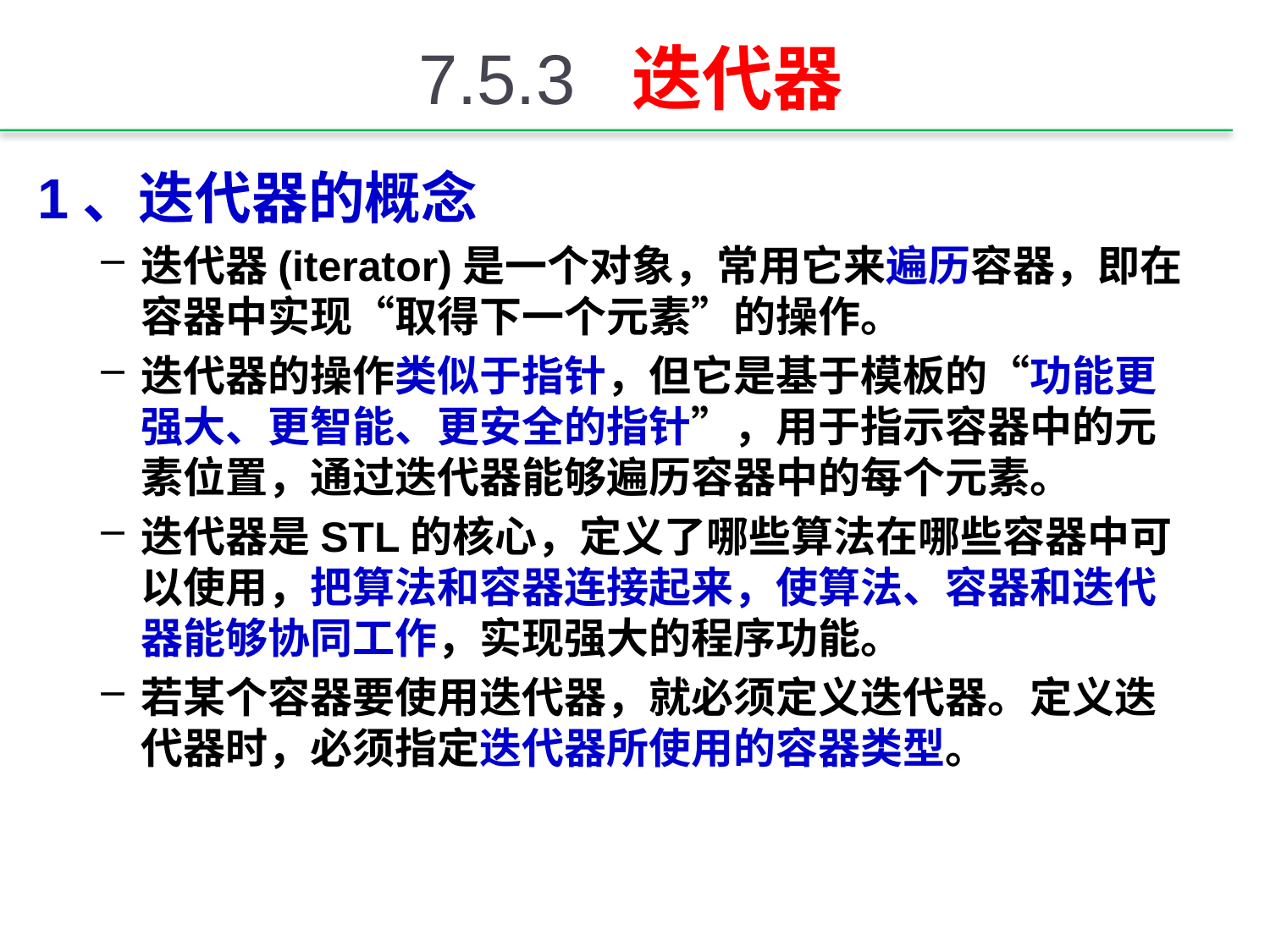

# 7.5.3  迭代器
1、迭代器的概念
迭代器(iterator)是一个对象，常用它来遍历容器，即在容器中实现“取得下一个元素”的操作。
迭代器的操作类似于指针，但它是基于模板的“功能更强大、更智能、更安全的指针”，用于指示容器中的元素位置，通过迭代器能够遍历容器中的每个元素。
迭代器是STL的核心，定义了哪些算法在哪些容器中可以使用，把算法和容器连接起来，使算法、容器和迭代器能够协同工作，实现强大的程序功能。
若某个容器要使用迭代器，就必须定义迭代器。定义迭代器时，必须指定迭代器所使用的容器类型。